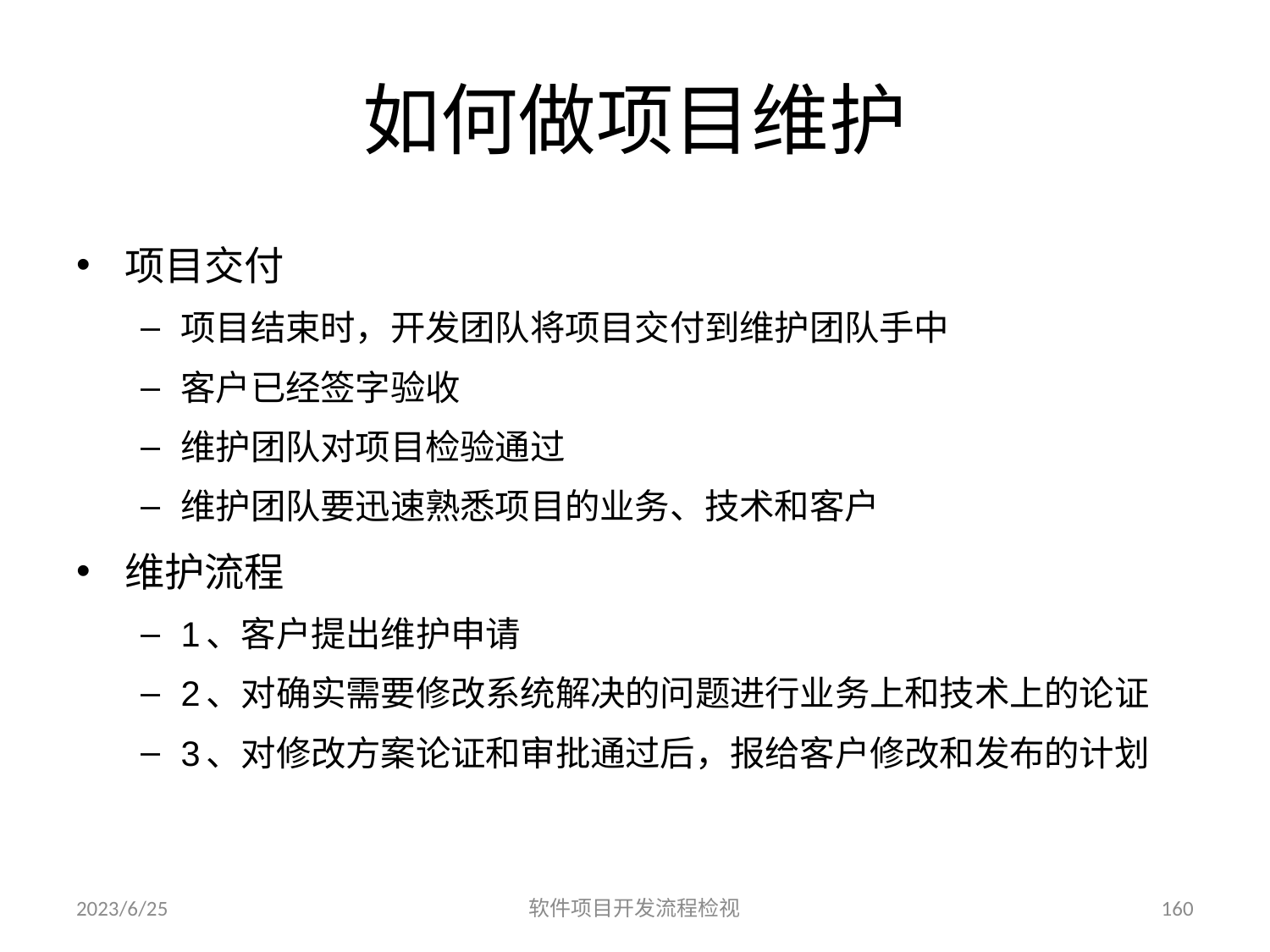

# 如何做项目维护
项目交付
项目结束时，开发团队将项目交付到维护团队手中
客户已经签字验收
维护团队对项目检验通过
维护团队要迅速熟悉项目的业务、技术和客户
维护流程
1、客户提出维护申请
2、对确实需要修改系统解决的问题进行业务上和技术上的论证
3、对修改方案论证和审批通过后，报给客户修改和发布的计划
2023/6/25
软件项目开发流程检视
160